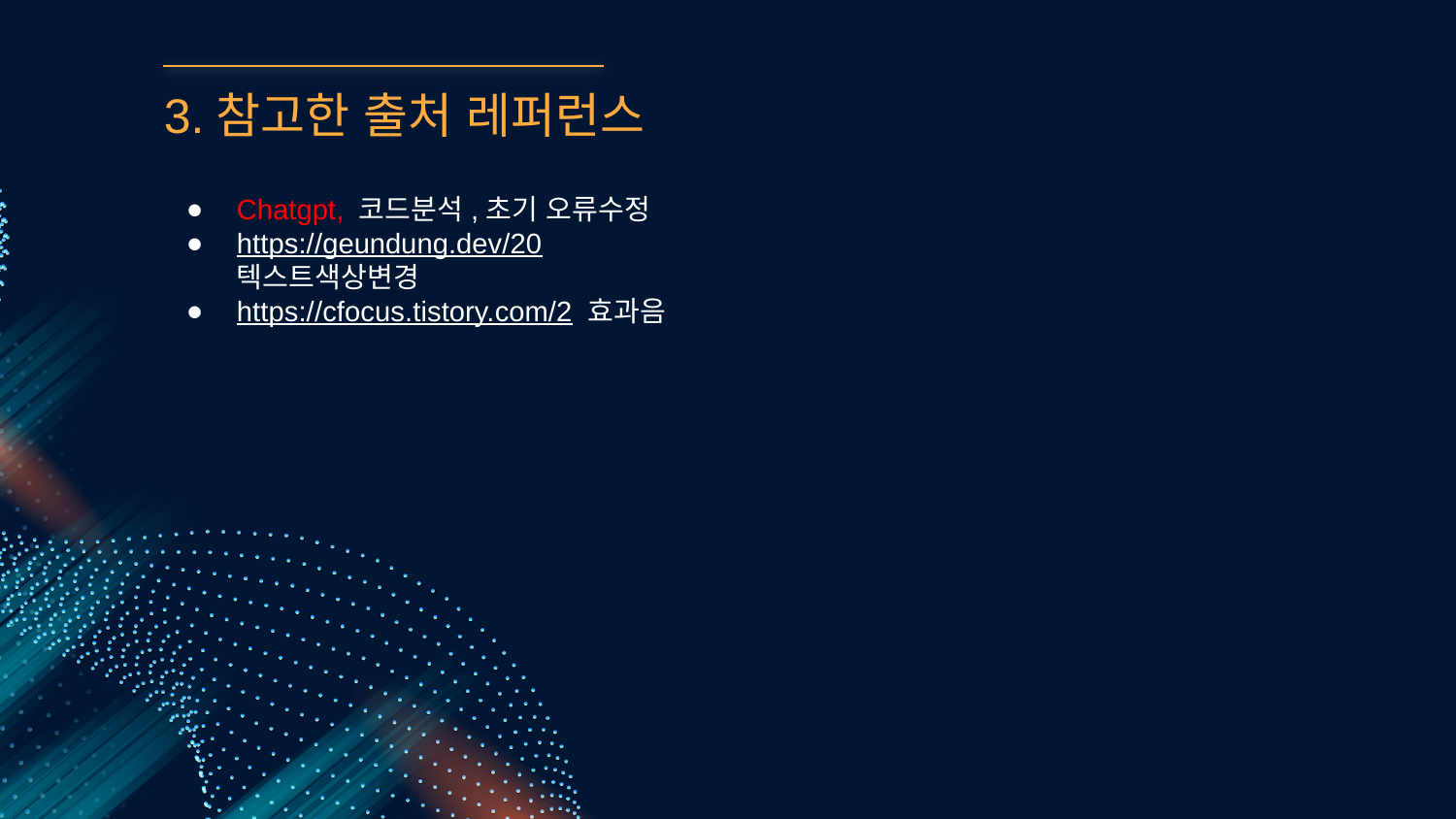

# 3.참고한 출처 레퍼런스
Chatgpt, 코드분석,초기 오류수정
https://geundung.dev/20  텍스트색상변경
https://cfocus.tistory.com/2 효과음